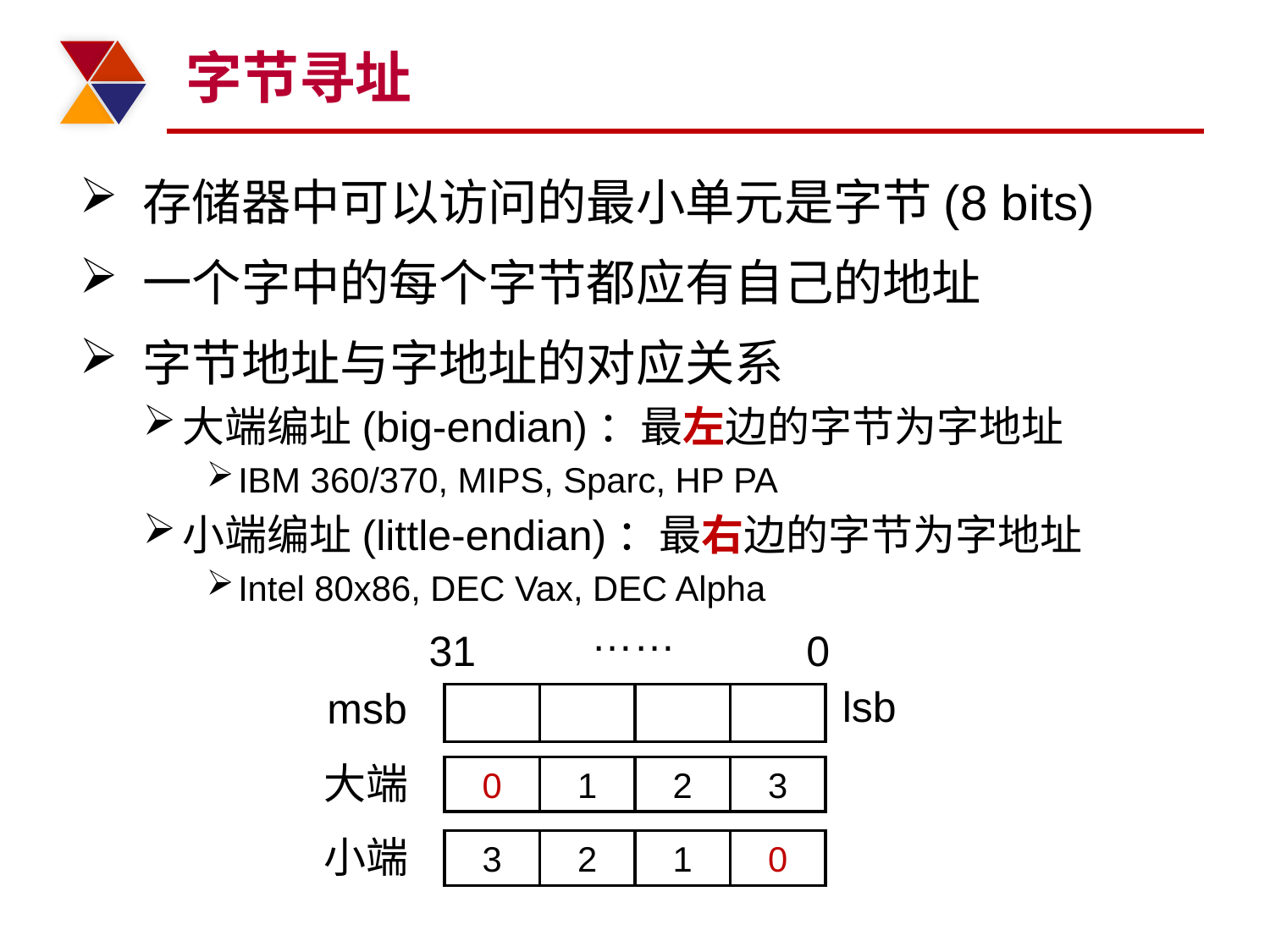

# 字节寻址
存储器中可以访问的最小单元是字节(8 bits)
一个字中的每个字节都应有自己的地址
字节地址与字地址的对应关系
大端编址(big-endian)：最左边的字节为字地址
IBM 360/370, MIPS, Sparc, HP PA
小端编址(little-endian)：最右边的字节为字地址
Intel 80x86, DEC Vax, DEC Alpha

……
31
0
lsb
msb

大端
1
2
3
0
小端
2
1
0
3